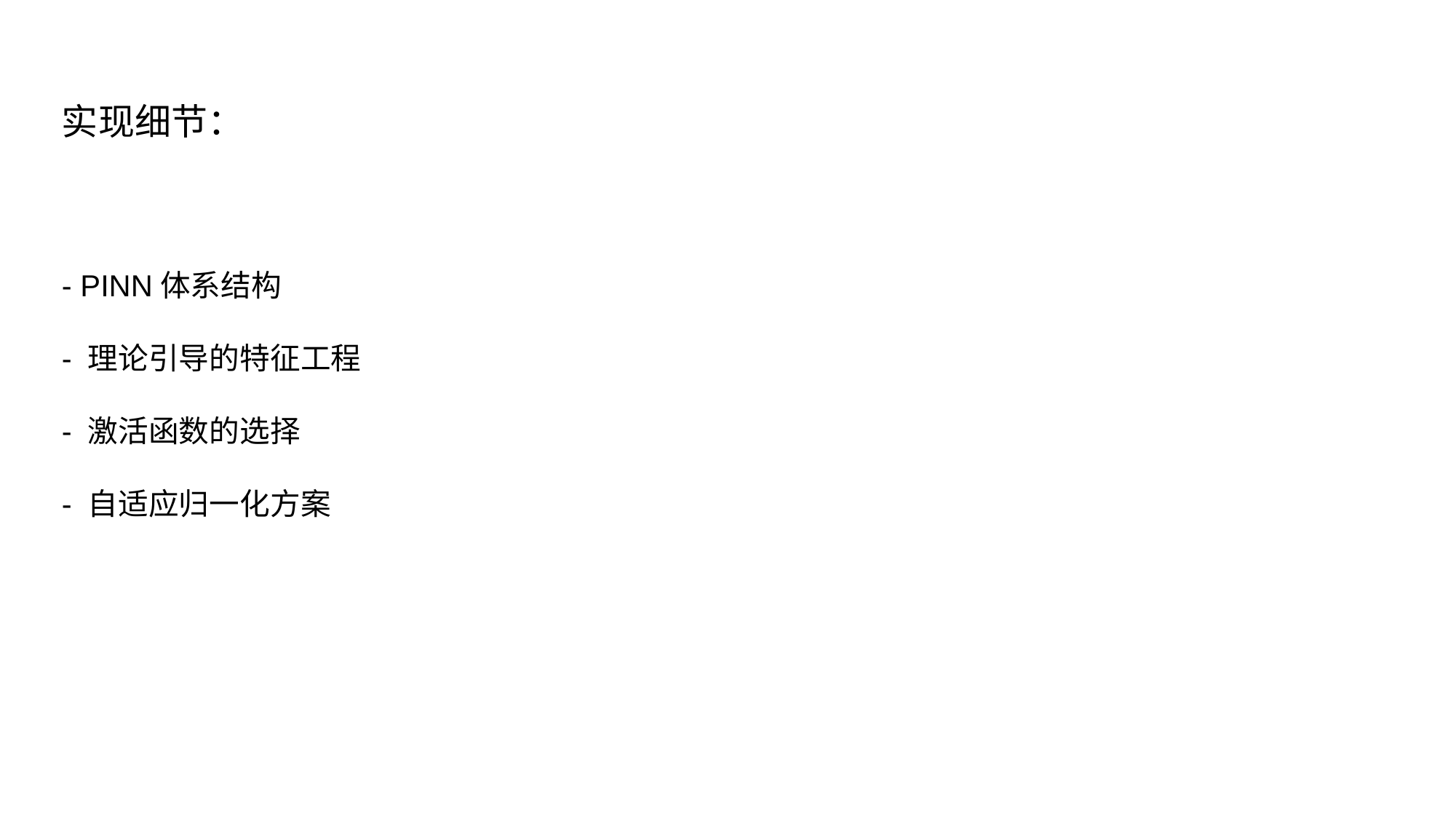

实现细节：

- PINN体系结构
- 理论引导的特征工程
- 激活函数的选择
- 自适应归一化方案